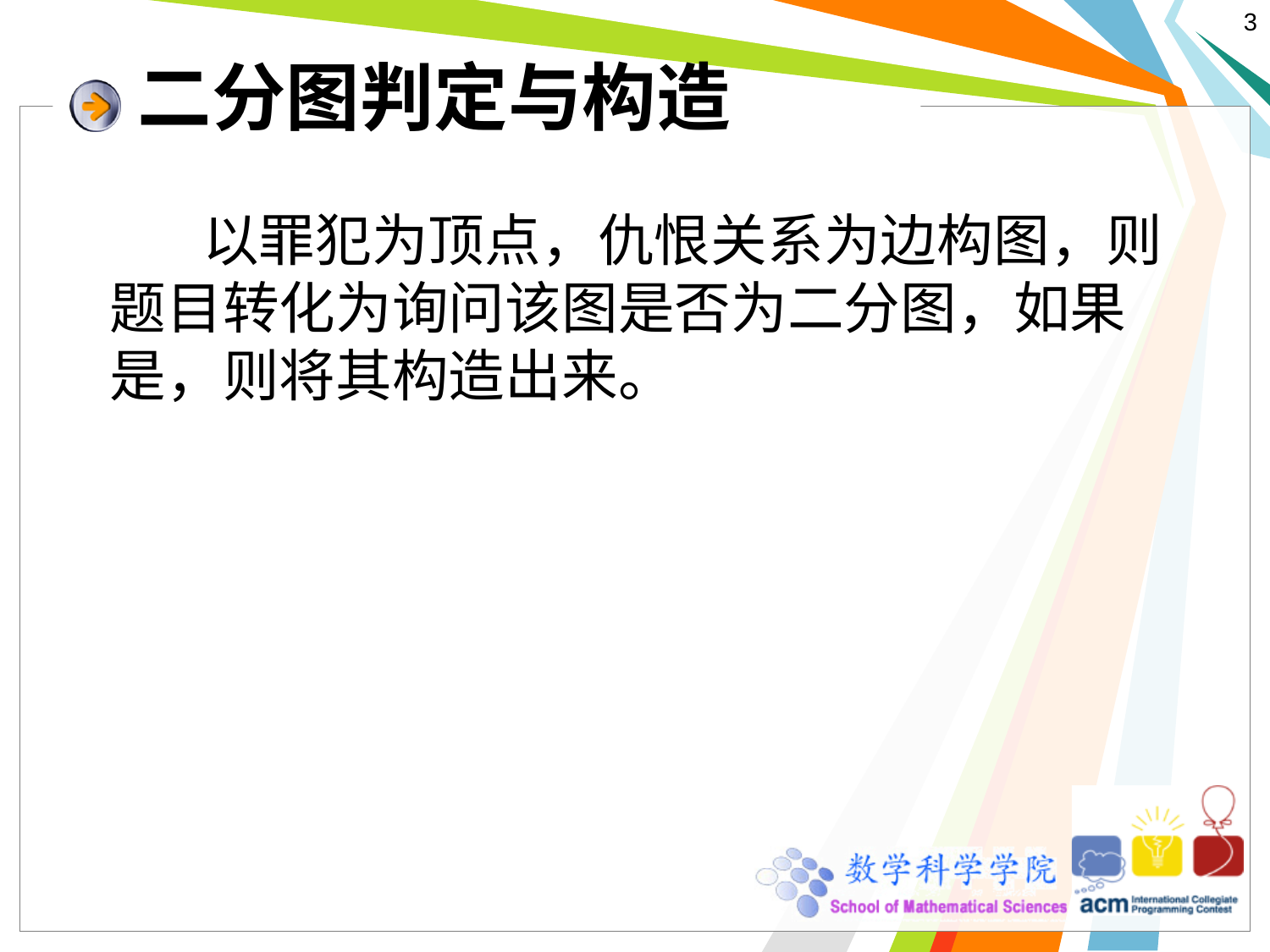

# 二分图判定与构造
          以罪犯为顶点，仇恨关系为边构图，则题目转化为询问该图是否为二分图，如果是，则将其构造出来。